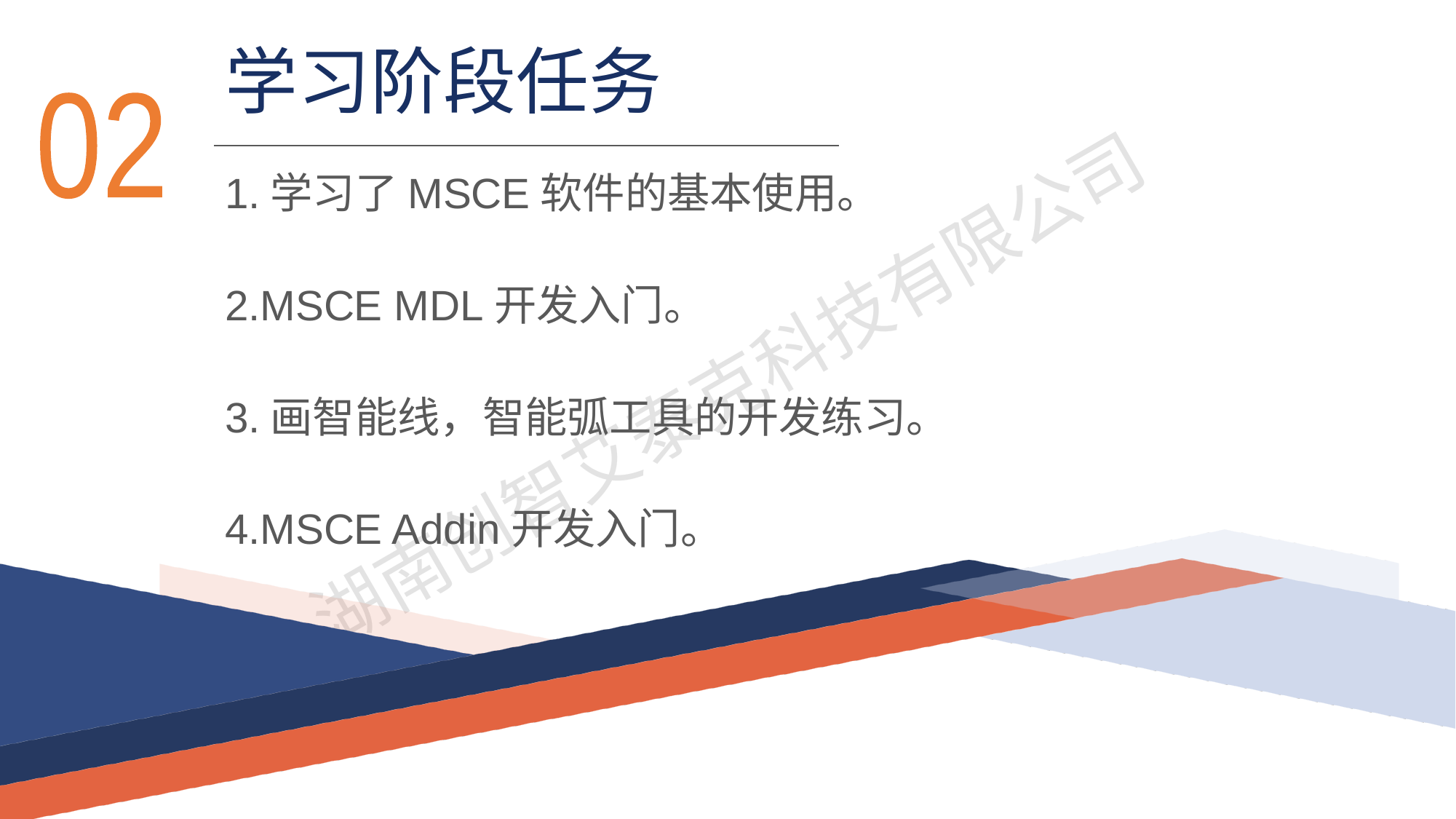

学习阶段任务
02
1.学习了MSCE软件的基本使用。

2.MSCE MDL开发入门。

3.画智能线，智能弧工具的开发练习。

4.MSCE Addin开发入门。